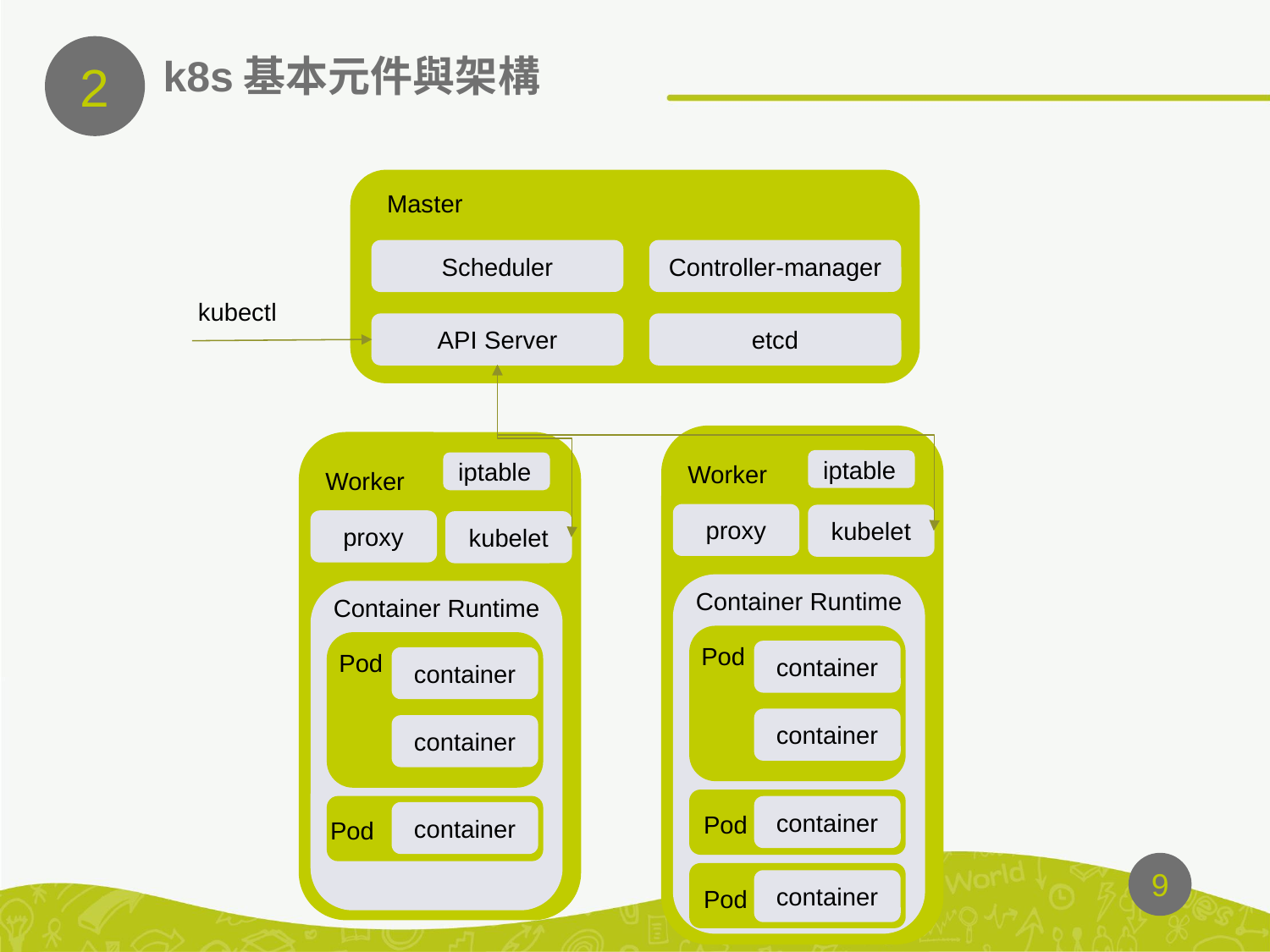

2
# k8s基本元件與架構

Master
Scheduler
Controller-manager
kubectl
API Server
etcd

Worker
iptable
Worker
iptable
proxy
kubelet
proxy
kubelet
Container Runtime

Container Runtime

Pod

Pod
container
container
container
container

Pod
container
Pod
container
9

Pod
container